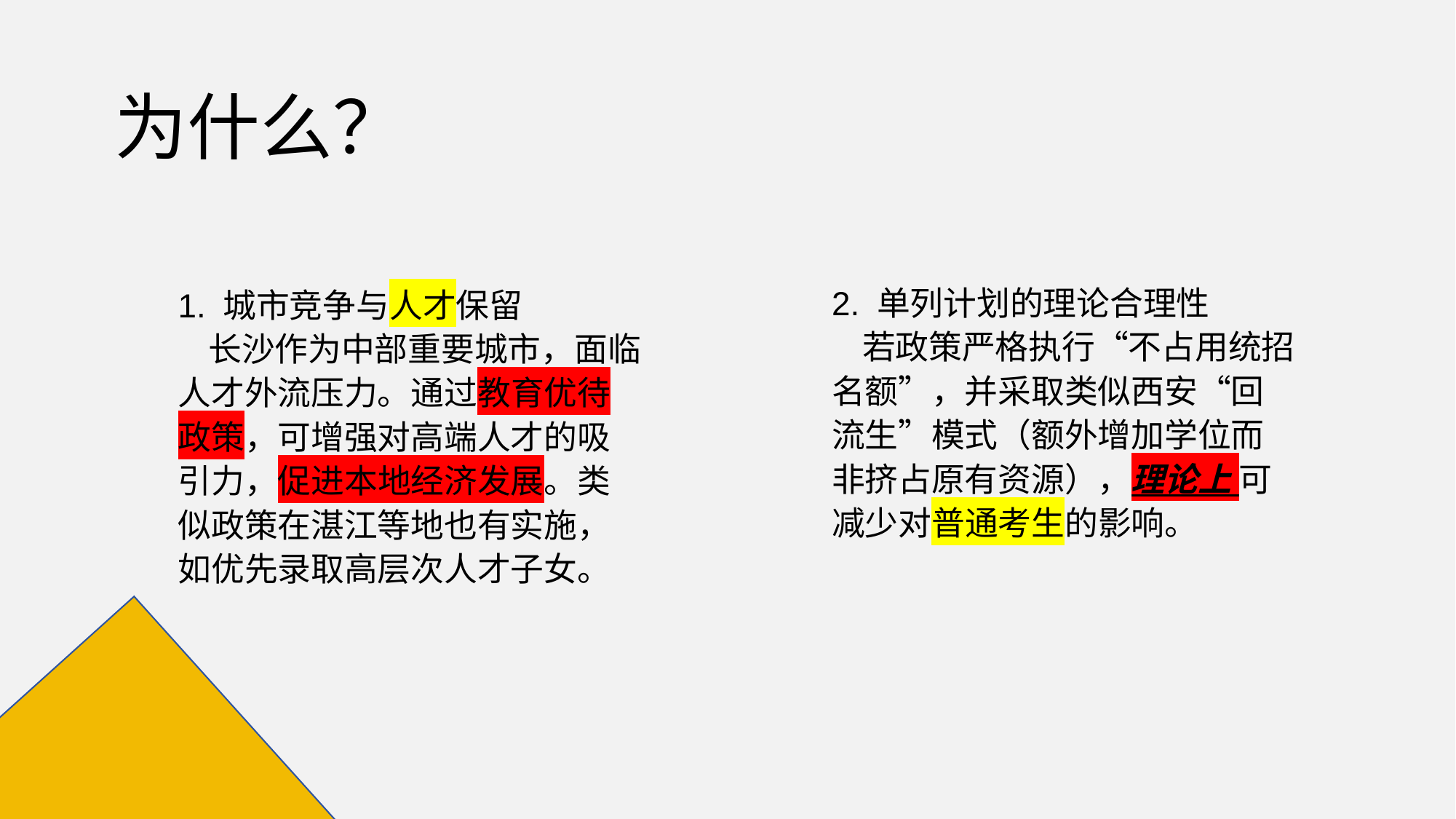

为什么？
2. 单列计划的理论合理性
   若政策严格执行“不占用统招名额”，并采取类似西安“回流生”模式（额外增加学位而非挤占原有资源），理论上 可减少对普通考生的影响。

1. 城市竞争与人才保留
   长沙作为中部重要城市，面临人才外流压力。通过教育优待政策，可增强对高端人才的吸引力，促进本地经济发展。类似政策在湛江等地也有实施，如优先录取高层次人才子女。